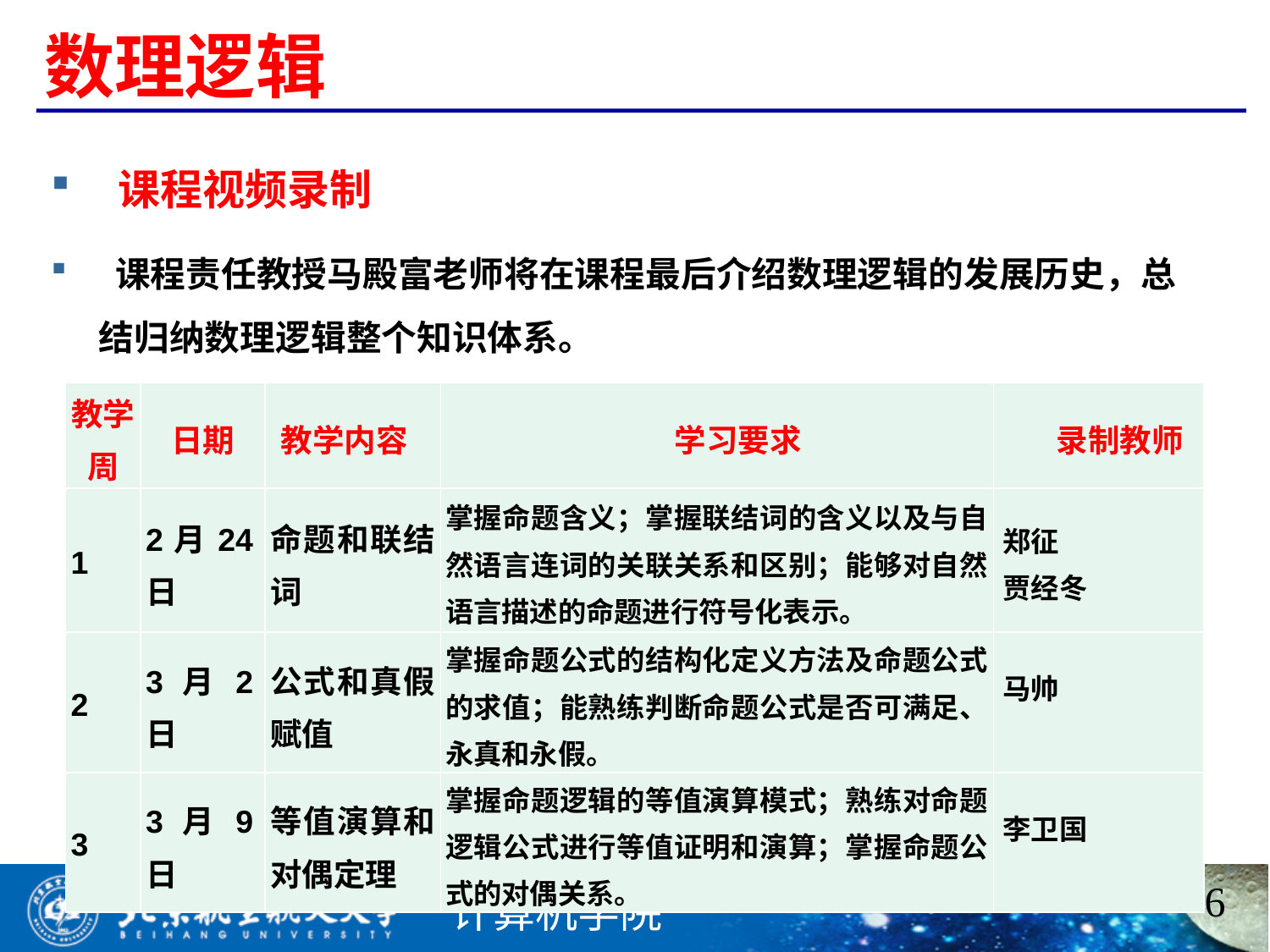

# 数理逻辑
 课程视频录制
 课程责任教授马殿富老师将在课程最后介绍数理逻辑的发展历史，总结归纳数理逻辑整个知识体系。
| 教学周 | 日期 | 教学内容 | 学习要求 | 录制教师 |
| --- | --- | --- | --- | --- |
| 1 | 2月24日 | 命题和联结词 | 掌握命题含义；掌握联结词的含义以及与自然语言连词的关联关系和区别；能够对自然语言描述的命题进行符号化表示。 | 郑征 贾经冬 |
| 2 | 3月2日 | 公式和真假赋值 | 掌握命题公式的结构化定义方法及命题公式的求值；能熟练判断命题公式是否可满足、永真和永假。 | 马帅 |
| 3 | 3月9日 | 等值演算和对偶定理 | 掌握命题逻辑的等值演算模式；熟练对命题逻辑公式进行等值证明和演算；掌握命题公式的对偶关系。 | 李卫国 |